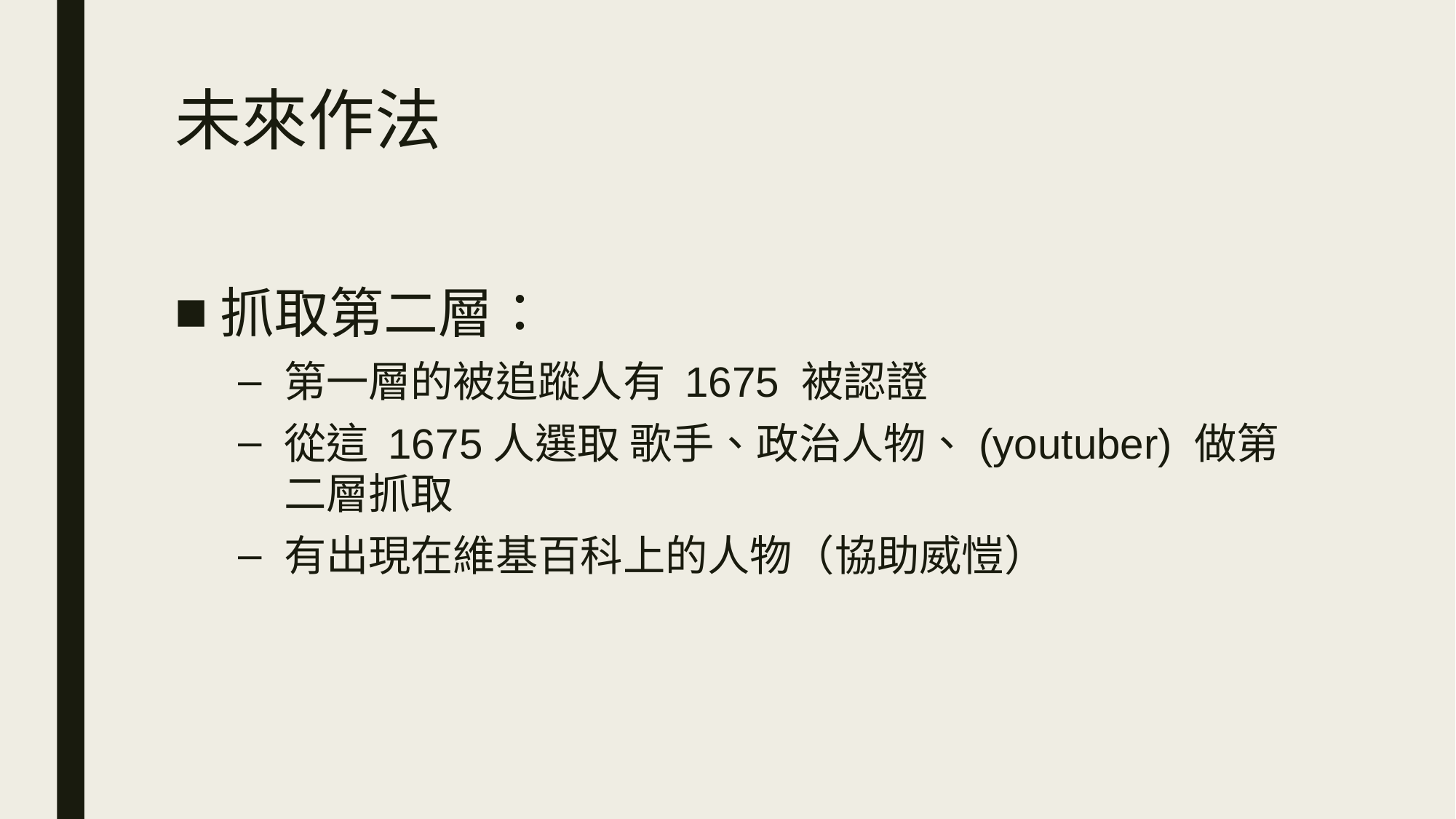

# 未來作法
抓取第二層：
第一層的被追蹤人有 1675 被認證
從這 1675人選取 歌手、政治人物、(youtuber) 做第二層抓取
有出現在維基百科上的人物（協助威愷）